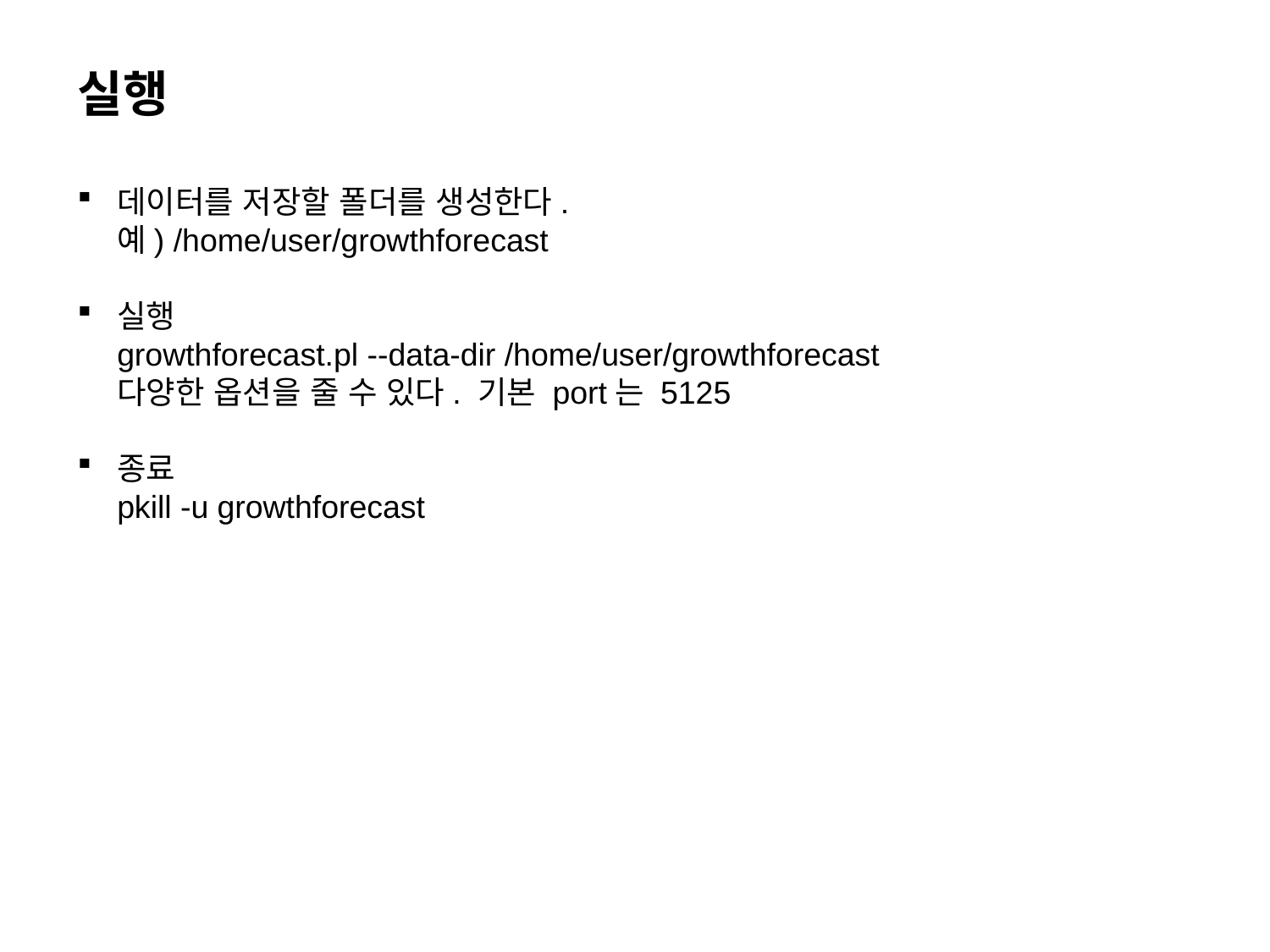

실행
데이터를 저장할 폴더를 생성한다.
예) /home/user/growthforecast
실행
growthforecast.pl --data-dir /home/user/growthforecast
다양한 옵션을 줄 수 있다. 기본 port는 5125
종료
pkill -u growthforecast